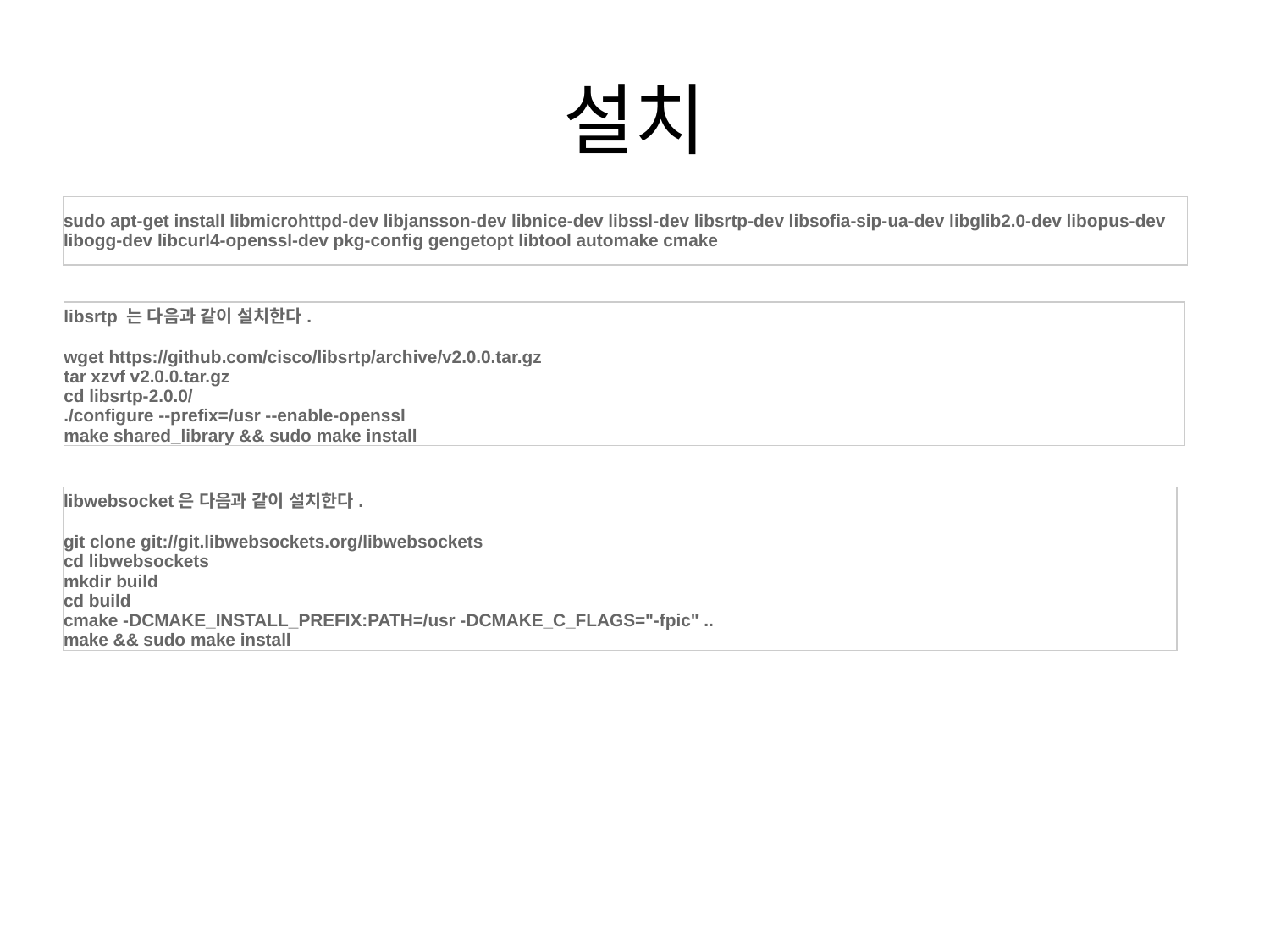

# 설치
| sudo apt-get install libmicrohttpd-dev libjansson-dev libnice-dev libssl-dev libsrtp-dev libsofia-sip-ua-dev libglib2.0-dev libopus-dev libogg-dev libcurl4-openssl-dev pkg-config gengetopt libtool automake cmake |
| --- |
| libsrtp 는 다음과 같이 설치한다. wget https://github.com/cisco/libsrtp/archive/v2.0.0.tar.gz tar xzvf v2.0.0.tar.gz cd libsrtp-2.0.0/ ./configure --prefix=/usr --enable-openssl make shared\_library && sudo make install |
| --- |
| libwebsocket은 다음과 같이 설치한다. git clone git://git.libwebsockets.org/libwebsockets cd libwebsockets mkdir build cd build cmake -DCMAKE\_INSTALL\_PREFIX:PATH=/usr -DCMAKE\_C\_FLAGS="-fpic" .. make && sudo make install |
| --- |